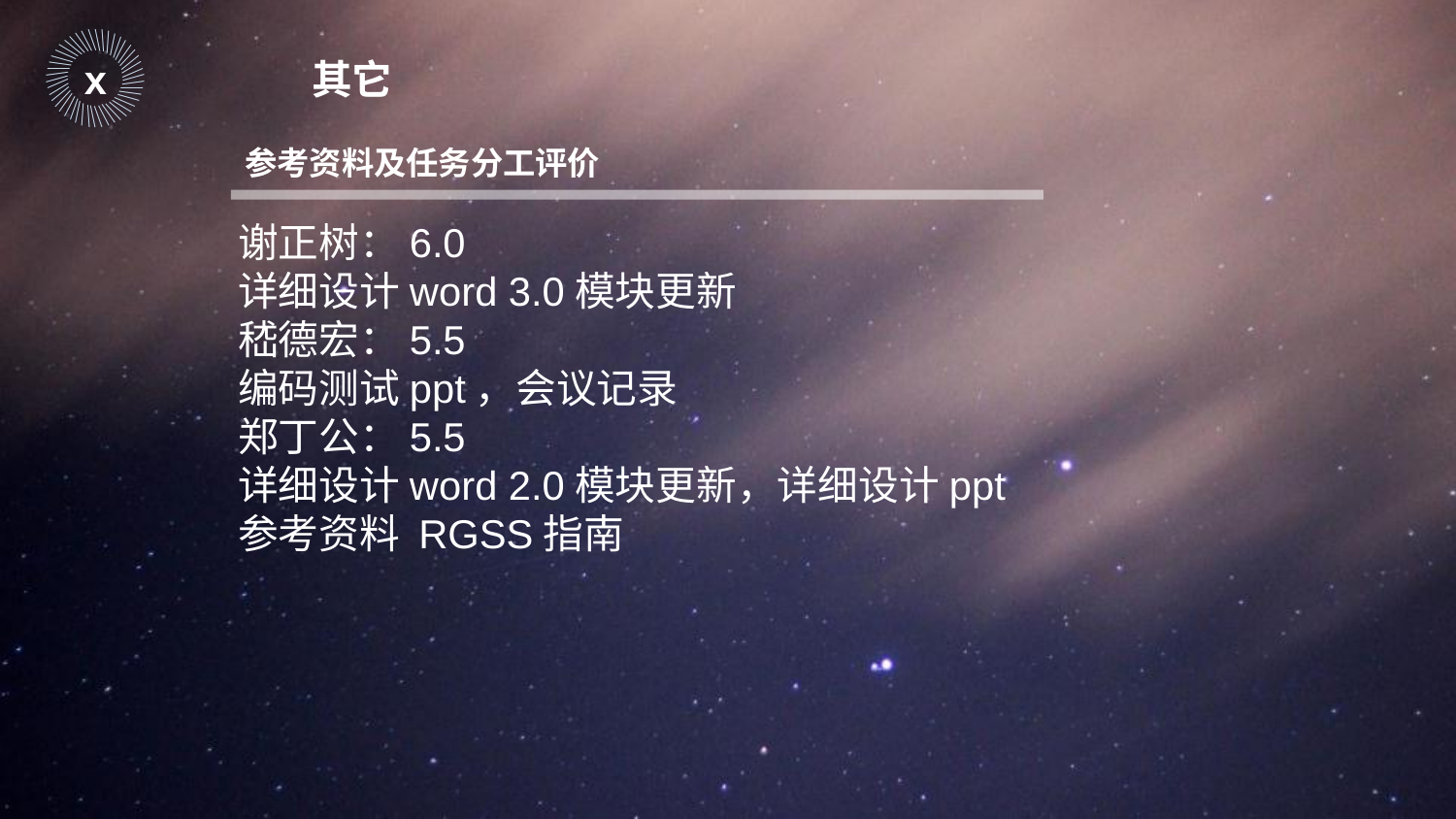

｜
｜
｜
｜
｜
｜
｜
｜
｜
｜
｜
｜
｜
｜
｜
｜
｜
｜
｜
｜
｜
｜
｜
｜
｜
｜
｜
｜
｜
｜
｜
｜
｜
｜
｜
｜
｜
｜
｜
｜
｜
｜
｜
｜
｜
｜
x
其它
参考资料及任务分工评价

谢正树：6.0
详细设计word 3.0模块更新
嵇德宏：5.5
编码测试ppt，会议记录
郑丁公：5.5
详细设计word 2.0模块更新，详细设计ppt
参考资料 RGSS指南